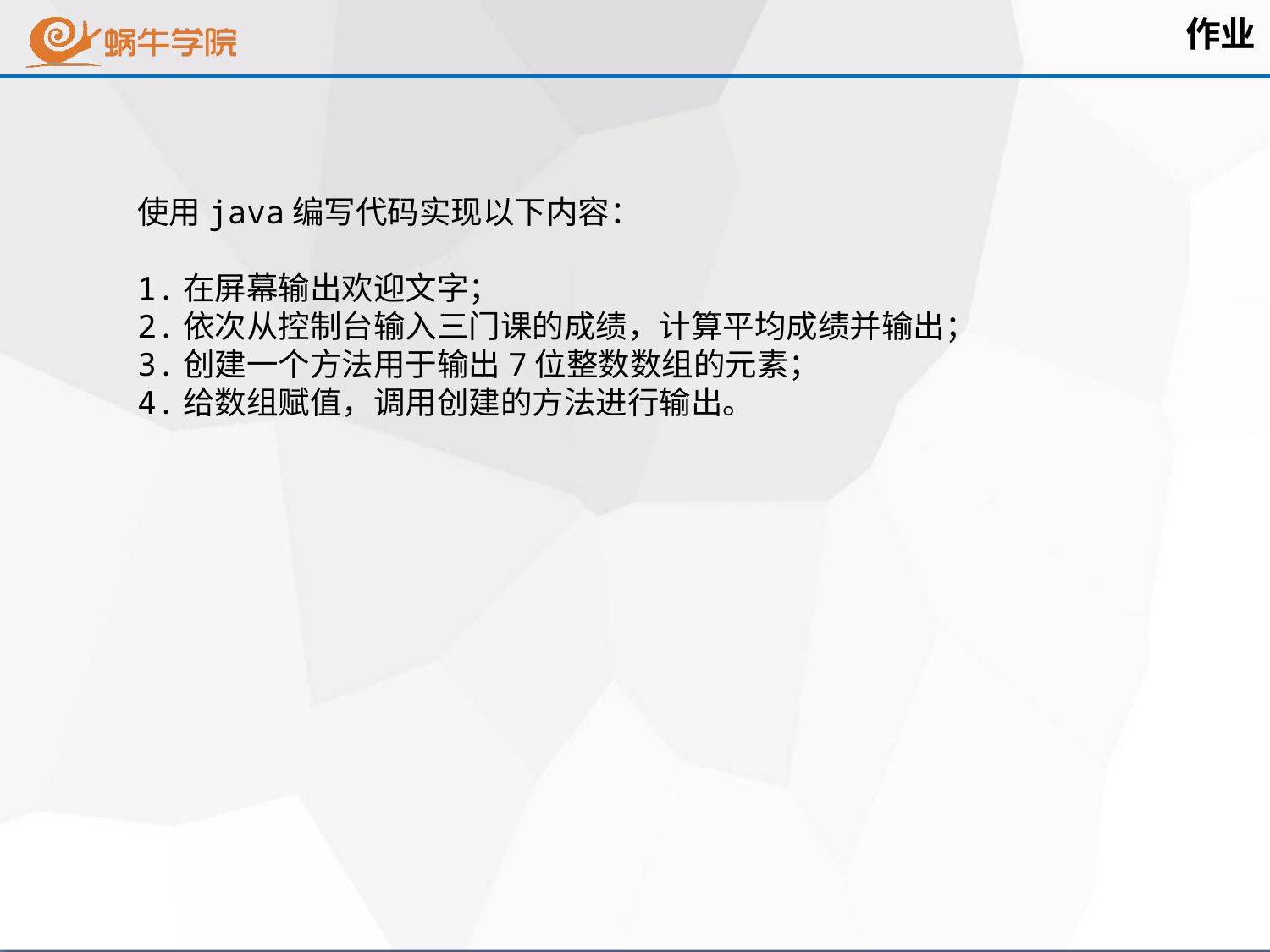

作业

使用java编写代码实现以下内容：

1.在屏幕输出欢迎文字；
2.依次从控制台输入三门课的成绩，计算平均成绩并输出；
3.创建一个方法用于输出7位整数数组的元素；
4.给数组赋值，调用创建的方法进行输出。